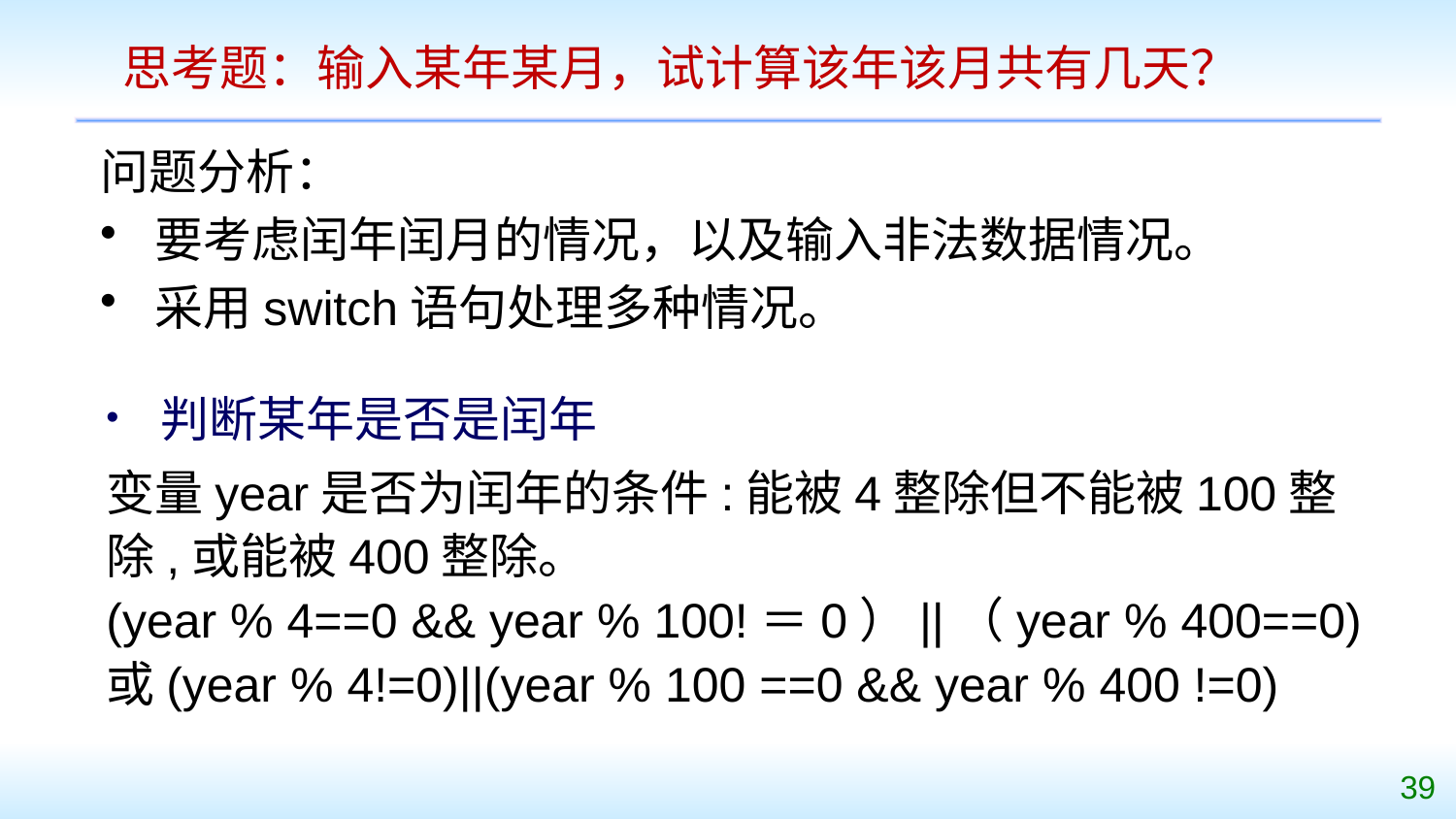

思考题：输入某年某月，试计算该年该月共有几天？
问题分析：
要考虑闰年闰月的情况，以及输入非法数据情况。
采用switch语句处理多种情况。
判断某年是否是闰年
变量year是否为闰年的条件:能被4整除但不能被100整除,或能被400整除。
(year % 4==0 && year % 100!＝0）||（year % 400==0)
或(year % 4!=0)||(year % 100 ==0 && year % 400 !=0)

39